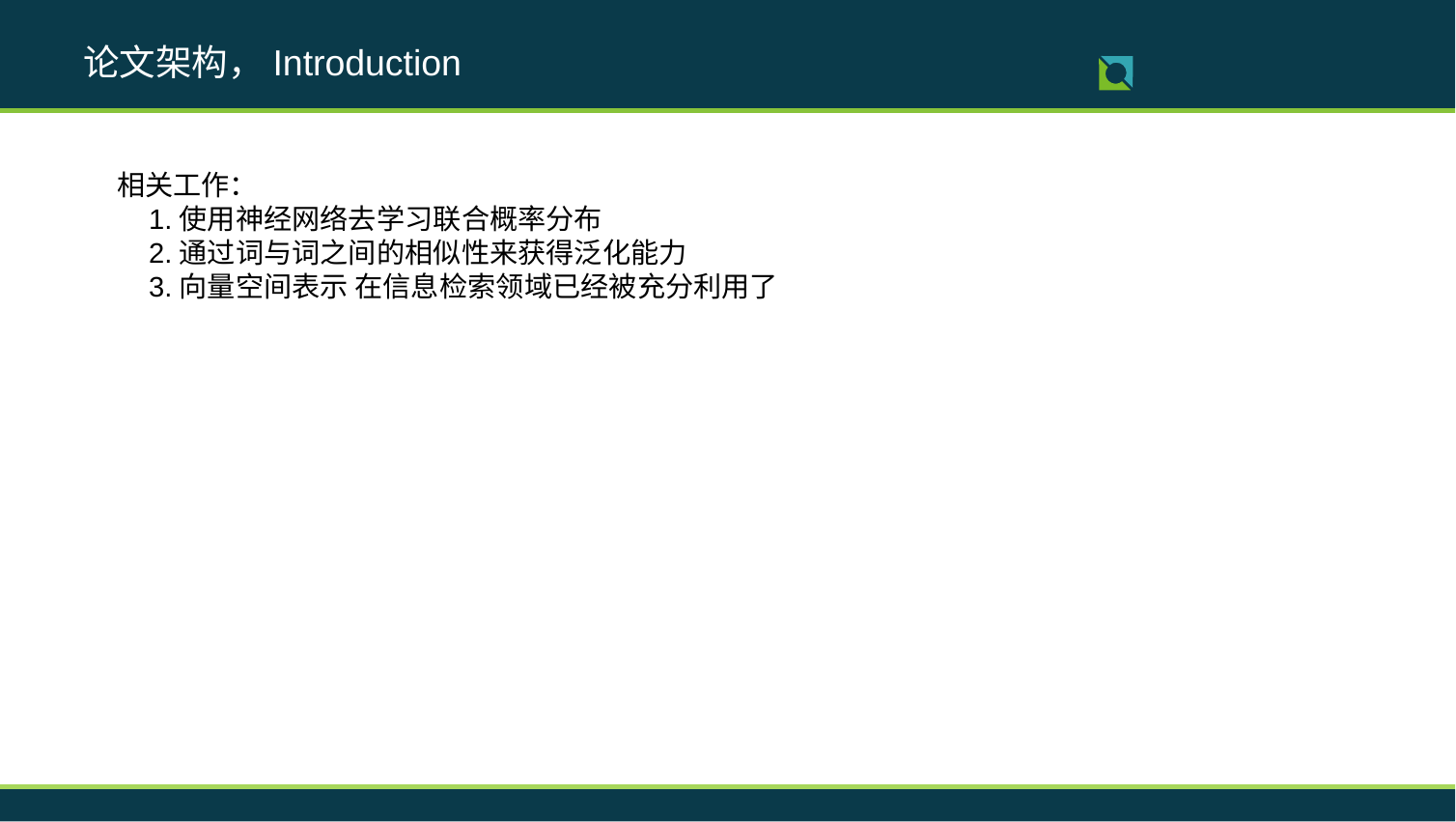

论文架构，Introduction
相关工作：
    1.使用神经网络去学习联合概率分布
    2.通过词与词之间的相似性来获得泛化能力
    3.向量空间表示 在信息检索领域已经被充分利用了